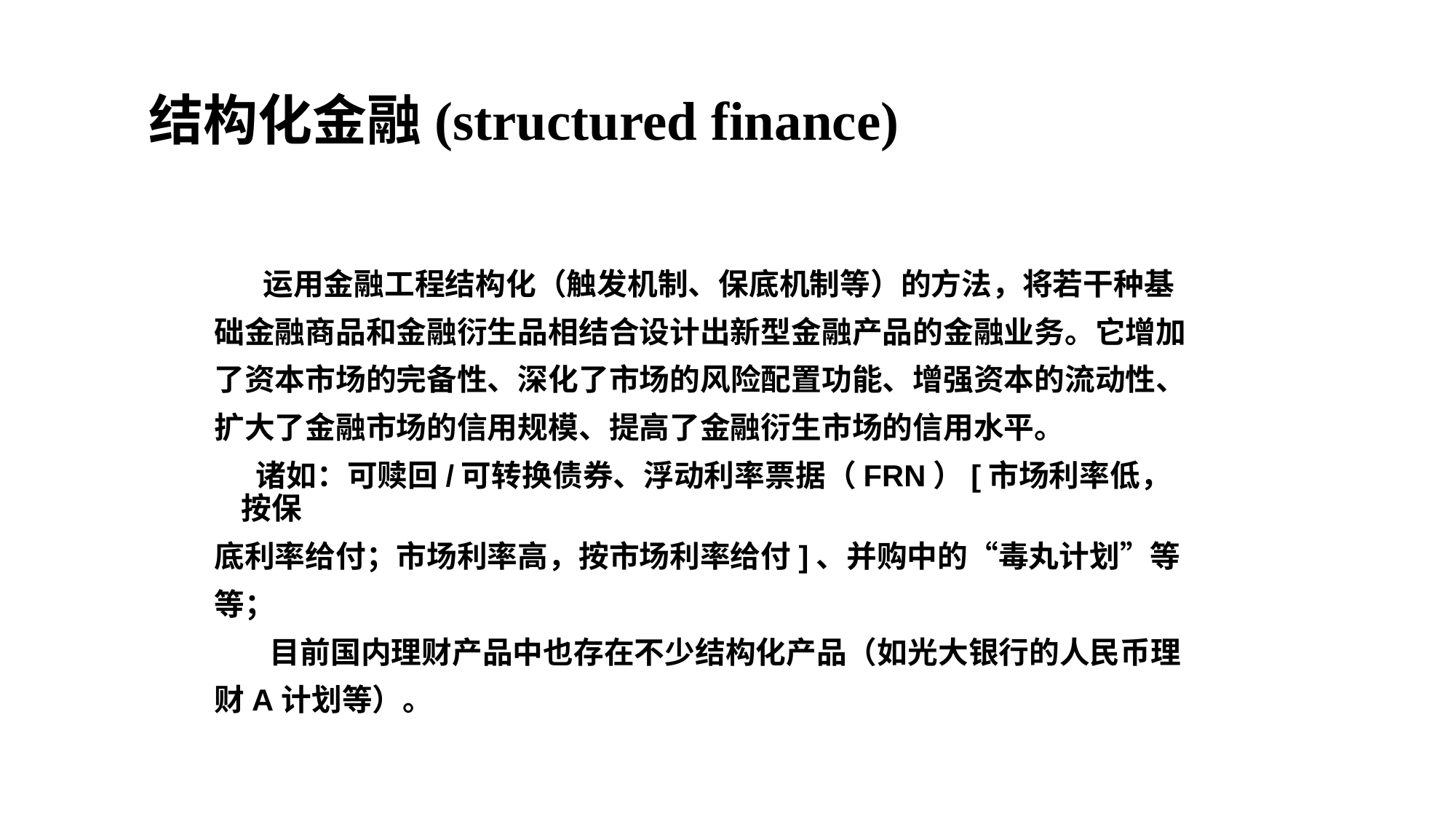

结构化金融(structured finance)
      运用金融工程结构化（触发机制、保底机制等）的方法，将若干种基
础金融商品和金融衍生品相结合设计出新型金融产品的金融业务。它增加
了资本市场的完备性、深化了市场的风险配置功能、增强资本的流动性、
扩大了金融市场的信用规模、提高了金融衍生市场的信用水平。
     诸如：可赎回/可转换债券、浮动利率票据（FRN）[市场利率低，按保
底利率给付；市场利率高，按市场利率给付]、并购中的“毒丸计划”等
等；
       目前国内理财产品中也存在不少结构化产品（如光大银行的人民币理
财A计划等）。